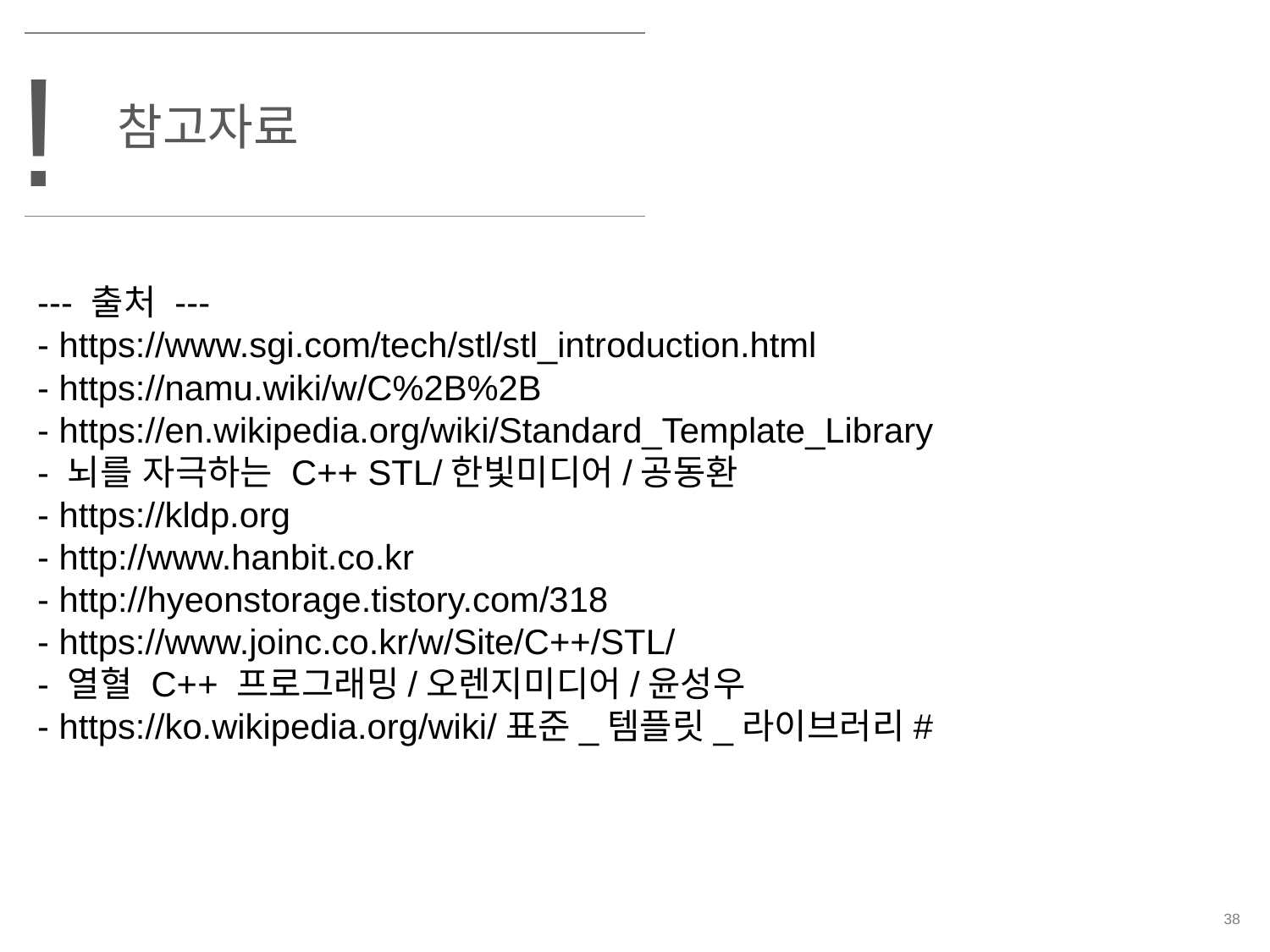

!
참고자료

--- 출처 ---
- https://www.sgi.com/tech/stl/stl_introduction.html
- https://namu.wiki/w/C%2B%2B
- https://en.wikipedia.org/wiki/Standard_Template_Library
- 뇌를 자극하는 C++ STL/한빛미디어/공동환
- https://kldp.org
- http://www.hanbit.co.kr
- http://hyeonstorage.tistory.com/318
- https://www.joinc.co.kr/w/Site/C++/STL/
- 열혈 C++ 프로그래밍/오렌지미디어/윤성우
- https://ko.wikipedia.org/wiki/표준_템플릿_라이브러리#